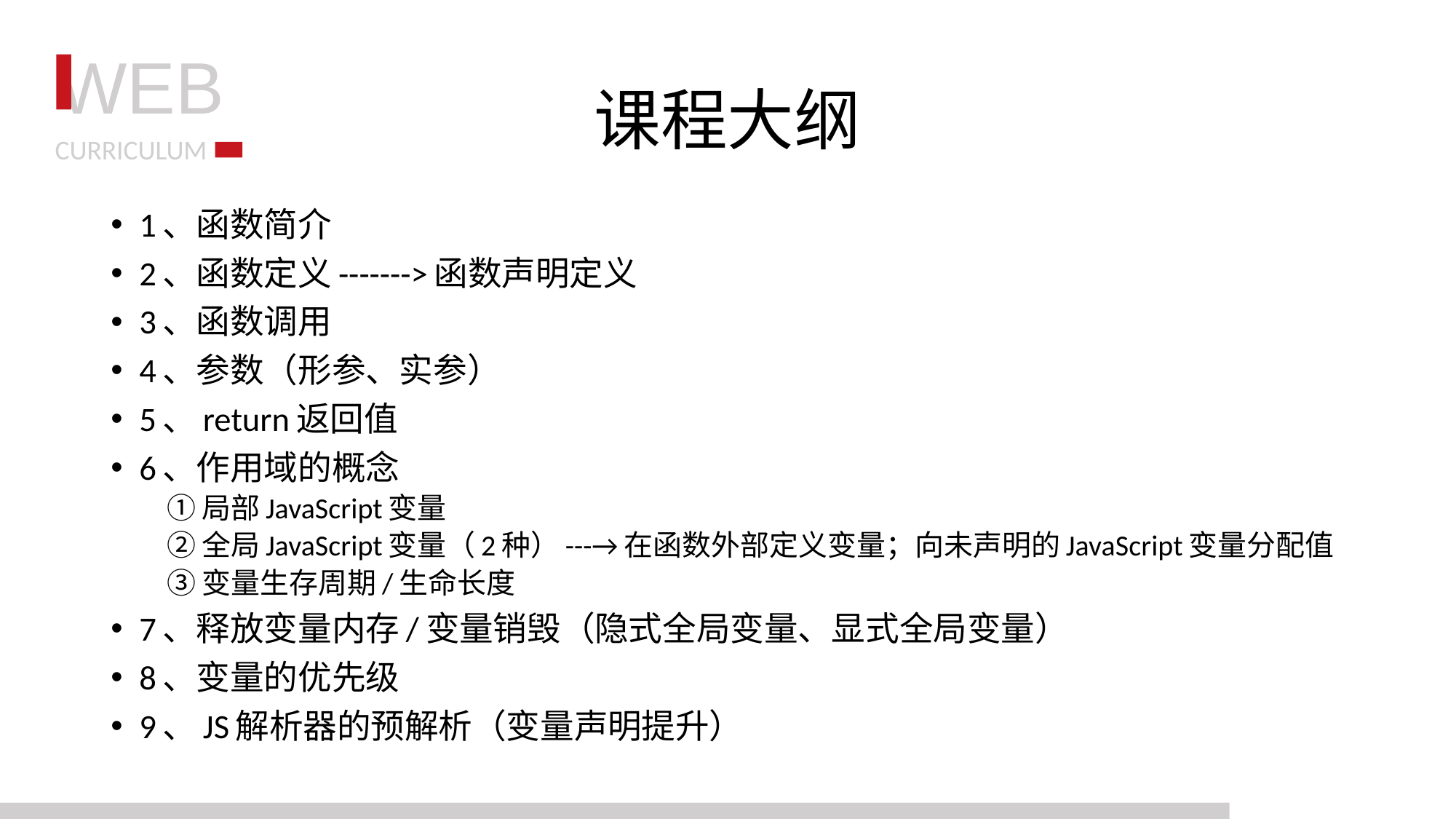

# 课程大纲
1、函数简介
2、函数定义------->函数声明定义
3、函数调用
4、参数（形参、实参）
5、return返回值
6、作用域的概念
①局部JavaScript变量
②全局JavaScript变量（2种）---→在函数外部定义变量；向未声明的JavaScript变量分配值
③变量生存周期/生命长度
7、释放变量内存/变量销毁（隐式全局变量、显式全局变量）
8、变量的优先级
9、JS解析器的预解析（变量声明提升）